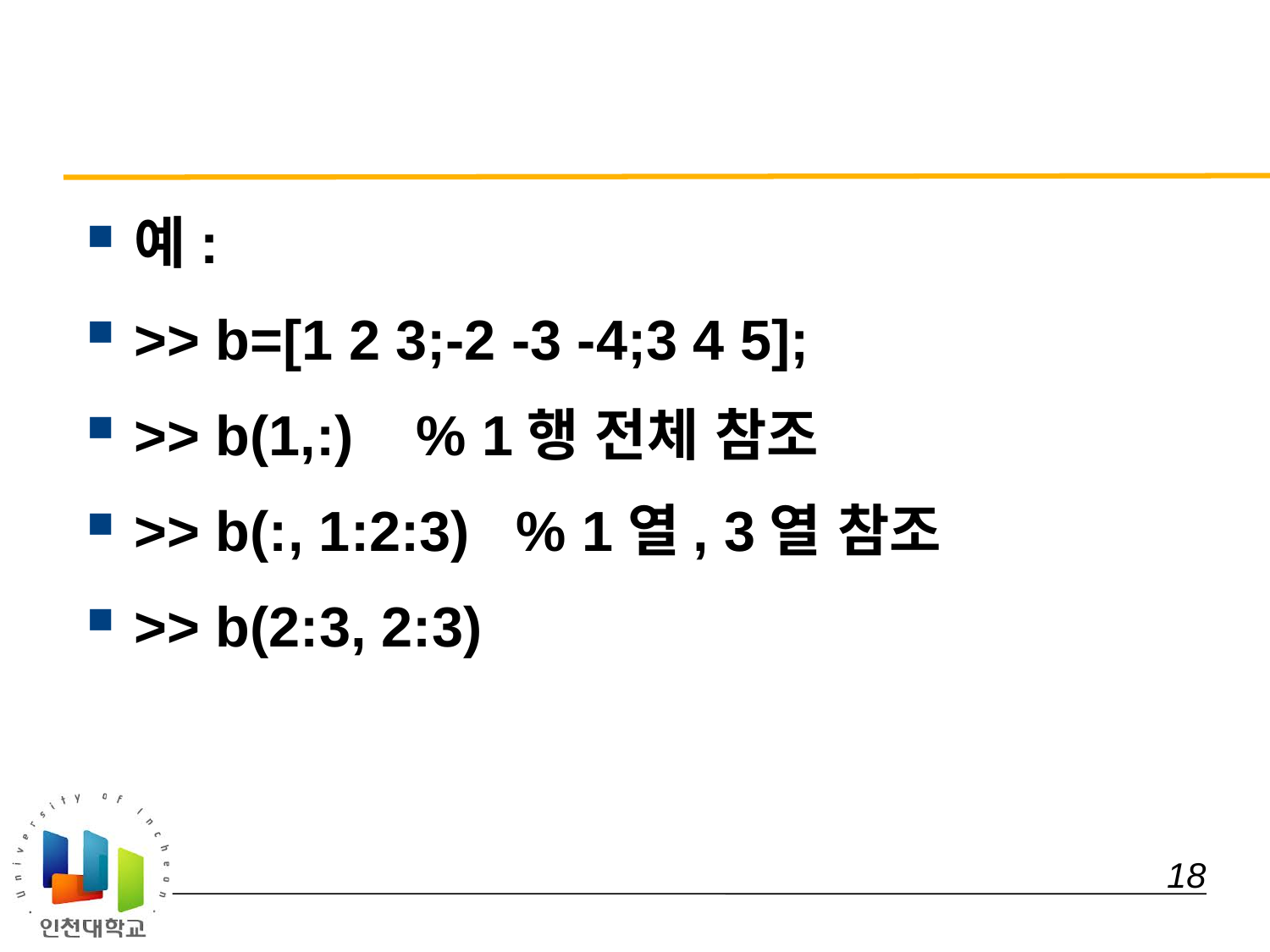

#
예:
>> b=[1 2 3;-2 -3 -4;3 4 5];
>> b(1,:)    % 1행 전체 참조
>> b(:, 1:2:3)   % 1열, 3열 참조
>> b(2:3, 2:3)

 18